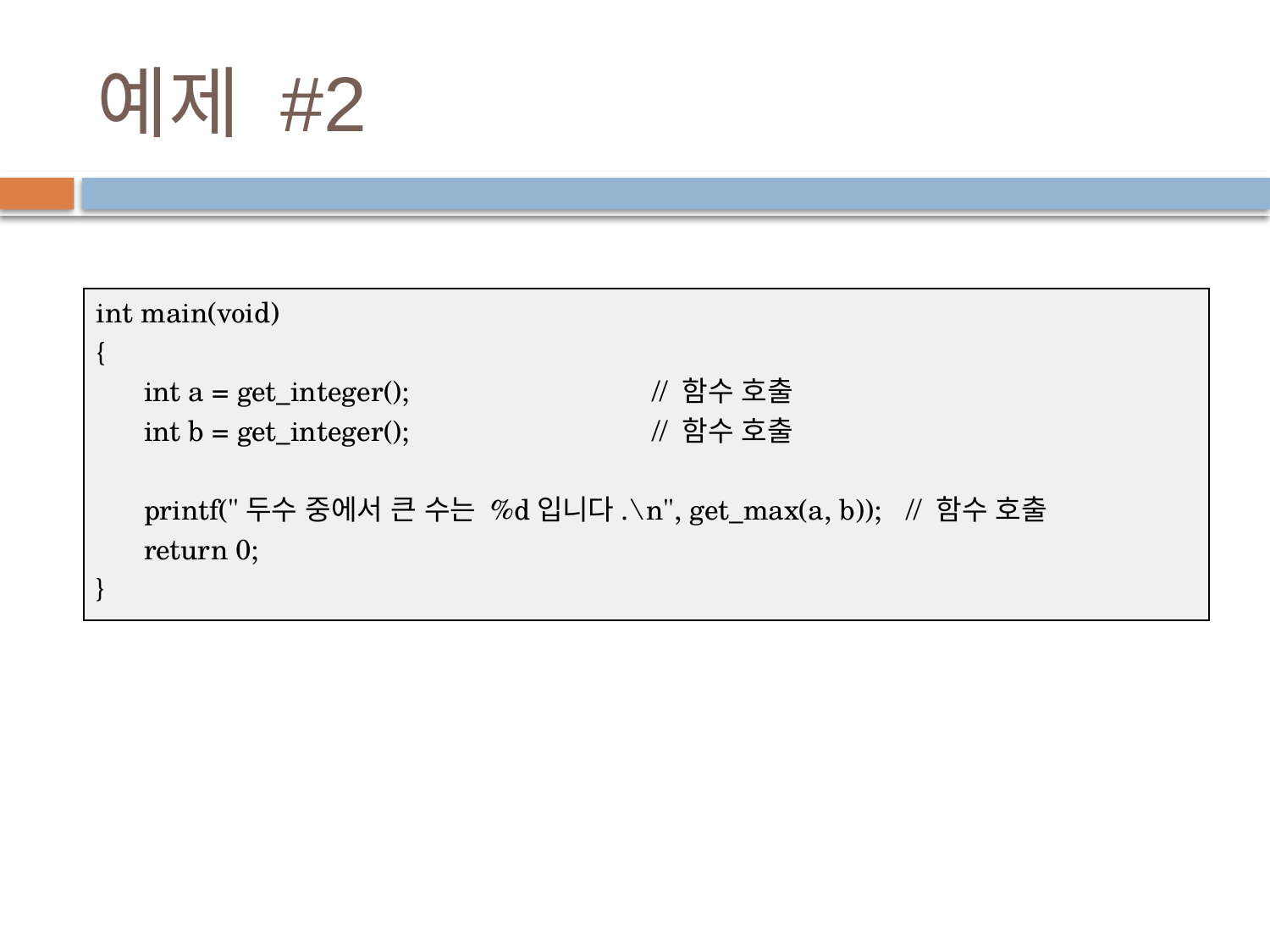

# 예제 #2
int main(void)
{
	int a = get_integer();		// 함수 호출
	int b = get_integer();		// 함수 호출

	printf("두수 중에서 큰 수는 %d입니다.\n", get_max(a, b));	// 함수 호출
	return 0;
}